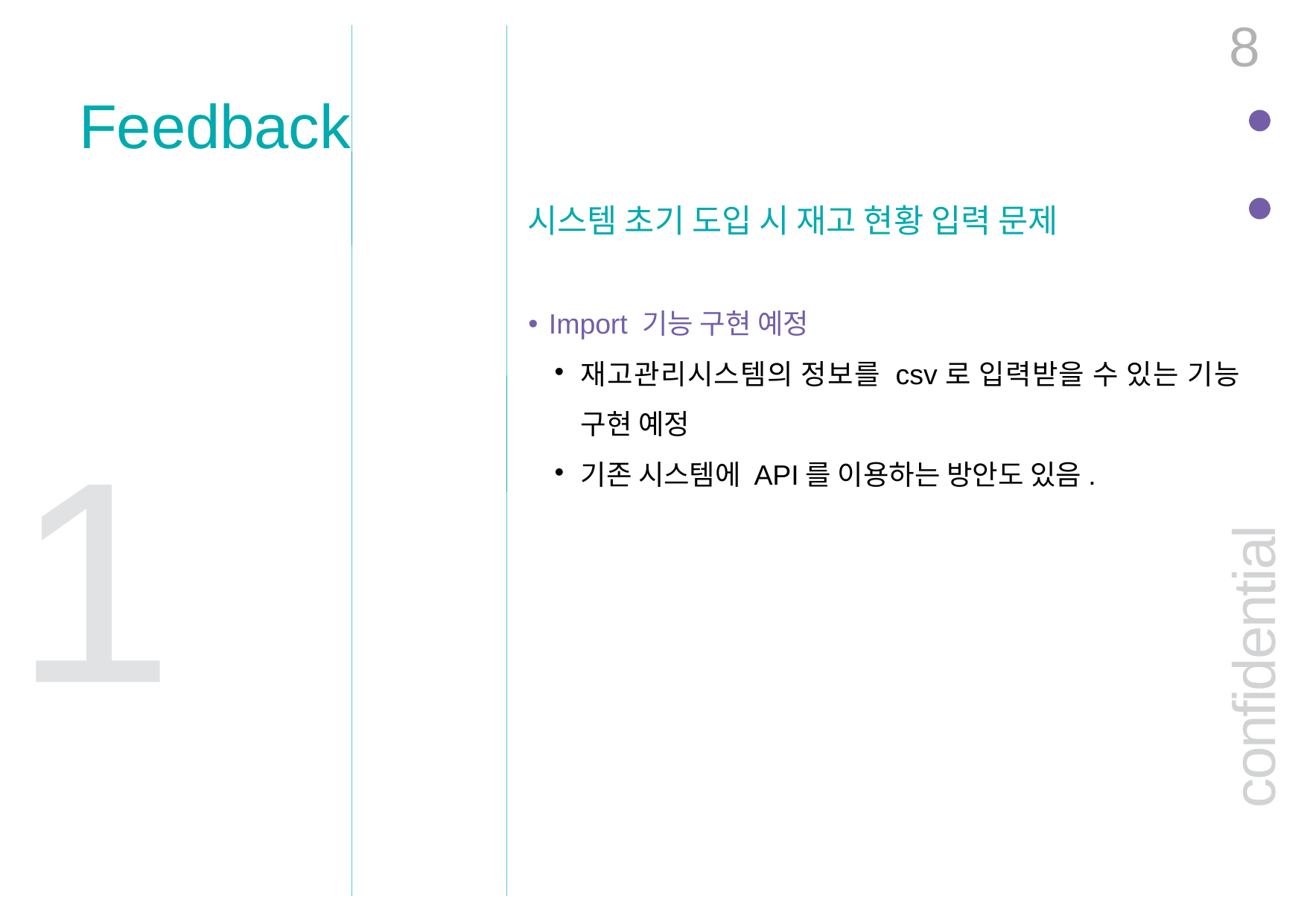

8

Feedback

시스템 초기 도입 시 재고 현황 입력 문제

Import 기능 구현 예정
재고관리시스템의 정보를 csv로 입력받을 수 있는 기능 구현 예정
기존 시스템에 API를 이용하는 방안도 있음.
1
confidential